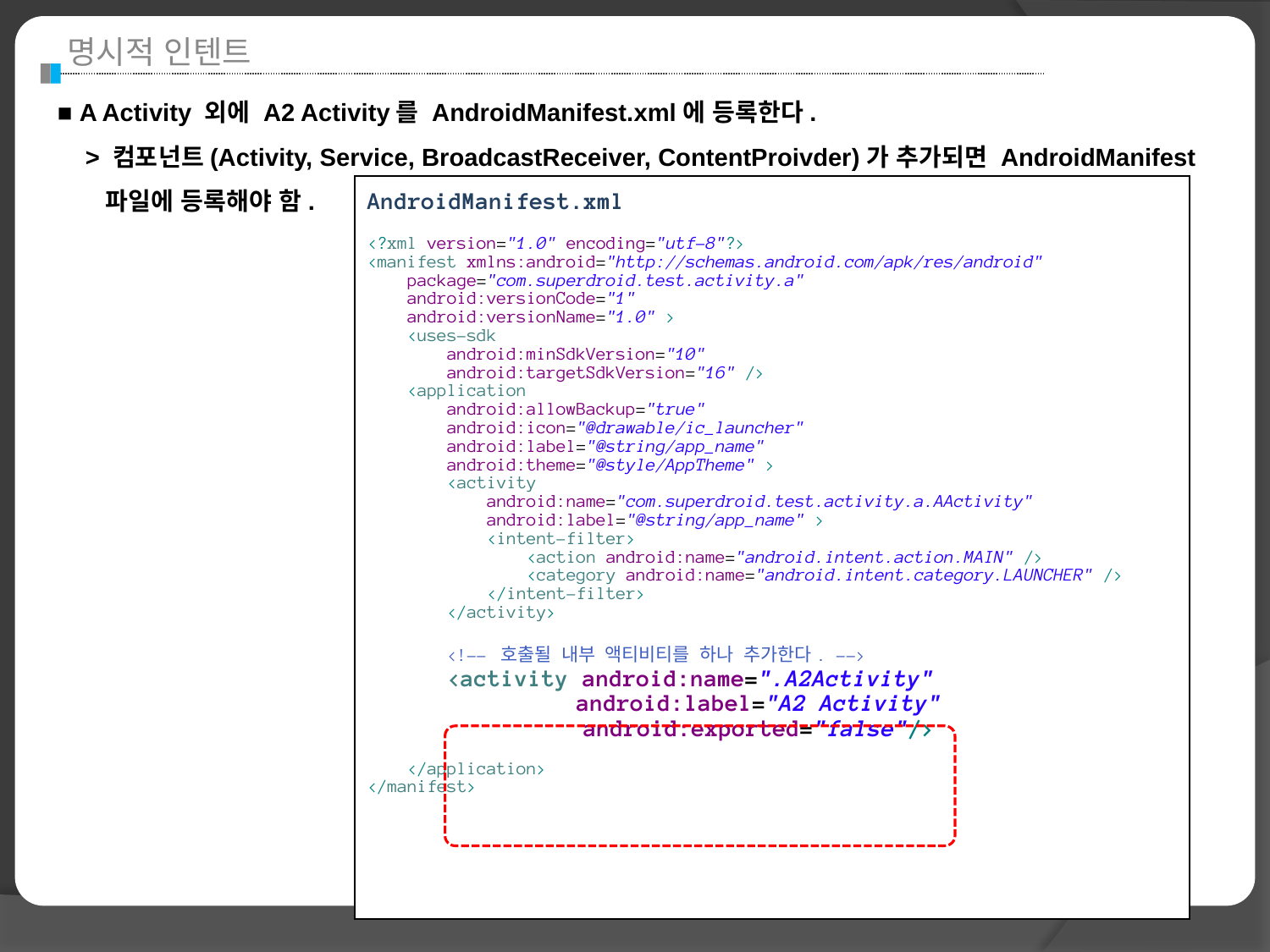

명시적 인텐트

■ A Activity 외에 A2 Activity를 AndroidManifest.xml에 등록한다.
    > 컴포넌트(Activity, Service, BroadcastReceiver, ContentProivder)가 추가되면 AndroidManifest
      파일에 등록해야 함.

| AndroidManifest.xml <?xml version="1.0" encoding="utf-8"?> <manifest xmlns:android="http://schemas.android.com/apk/res/android" package="com.superdroid.test.activity.a" android:versionCode="1" android:versionName="1.0" > <uses-sdk android:minSdkVersion="10" android:targetSdkVersion="16" /> <application android:allowBackup="true" android:icon="@drawable/ic\_launcher" android:label="@string/app\_name" android:theme="@style/AppTheme" > <activity android:name="com.superdroid.test.activity.a.AActivity" android:label="@string/app\_name" > <intent-filter> <action android:name="android.intent.action.MAIN" /> <category android:name="android.intent.category.LAUNCHER" /> </intent-filter> </activity> <!-- 호출될 내부 액티비티를 하나 추가한다. --> <activity android:name=".A2Activity" android:label="A2 Activity" android:exported="false"/> </application> </manifest> |
| --- |